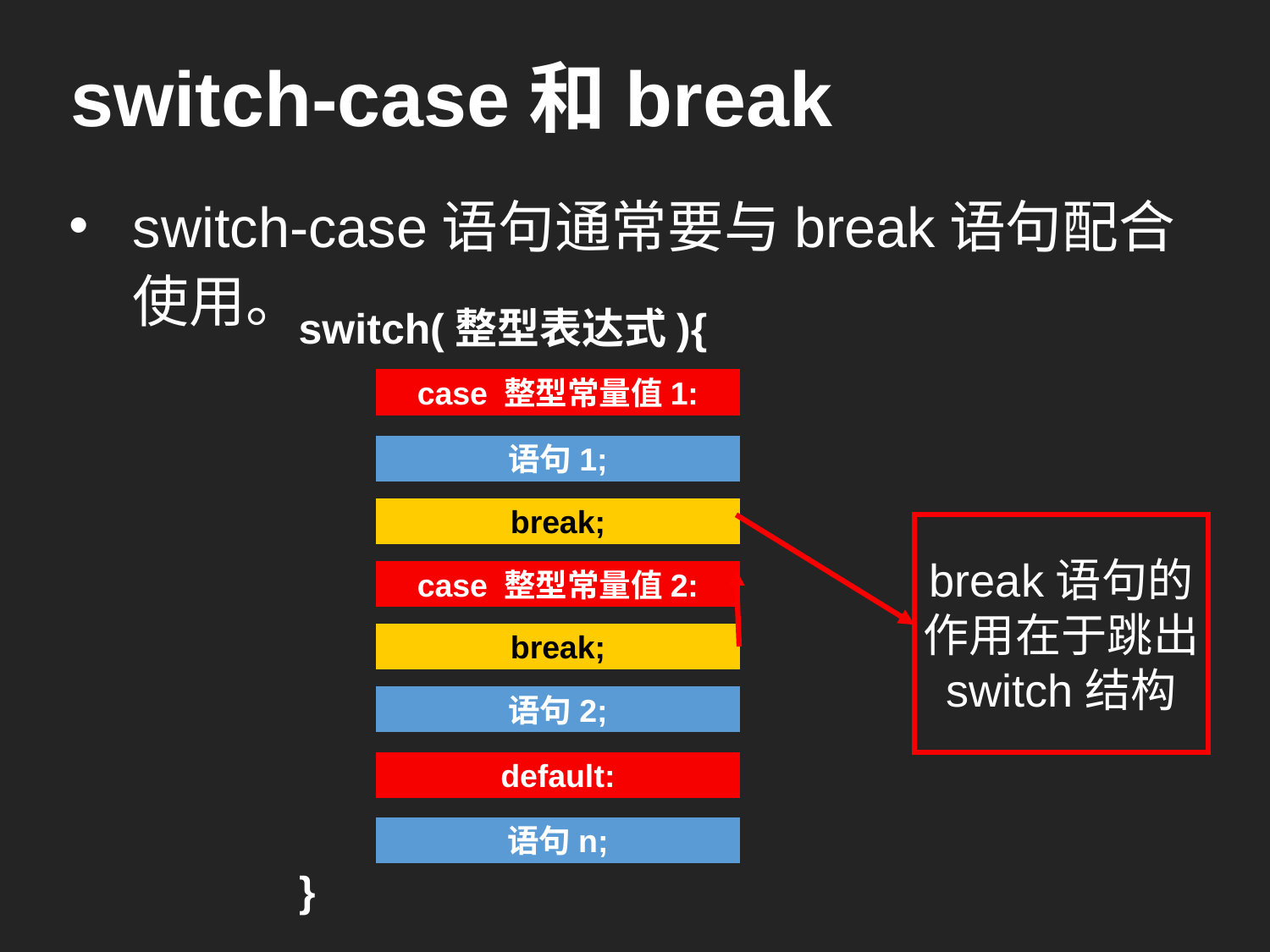

# switch-case和break
switch-case语句通常要与break语句配合使用。
switch(整型表达式){
case 整型常量值1:
语句1;
break;

break语句的
作用在于跳出
switch结构
case 整型常量值2:
break;
语句2;
default:
语句n;
}